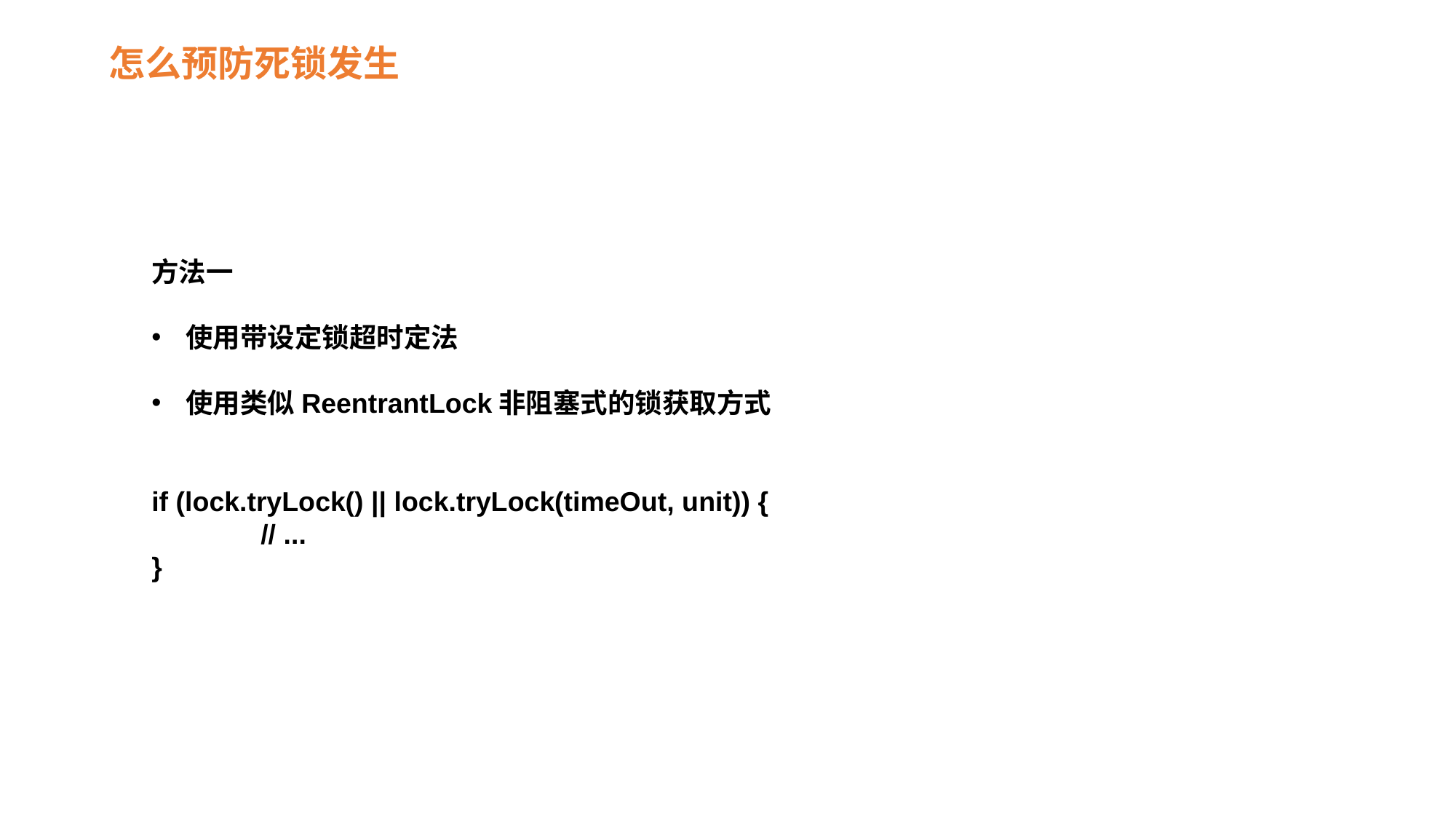

怎么预防死锁发生
方法一

使用带设定锁超时定法

使用类似ReentrantLock非阻塞式的锁获取方式

if (lock.tryLock() || lock.tryLock(timeOut, unit)) {
	// ...
}